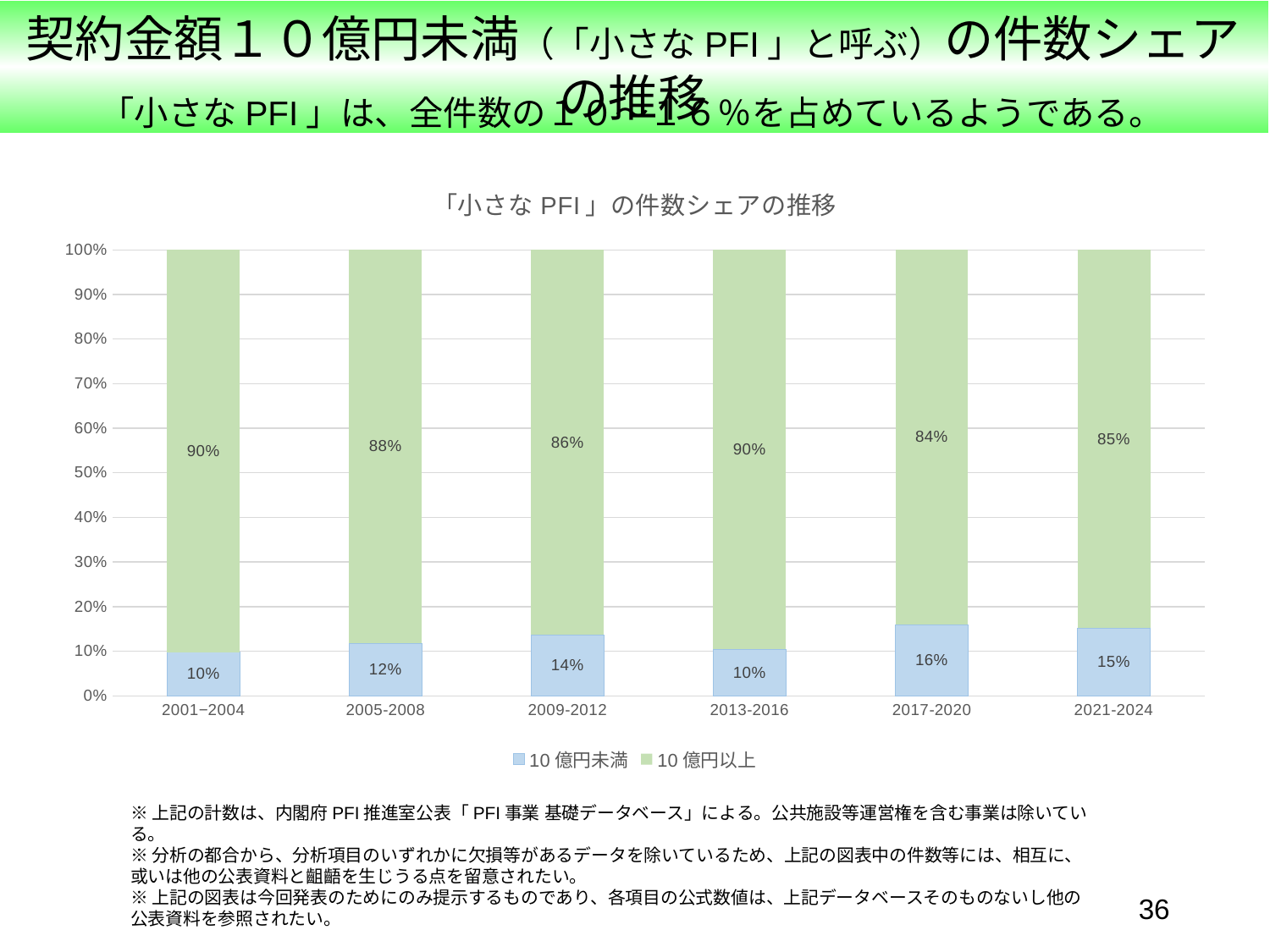

契約金額１０億円未満（「小さなPFI」と呼ぶ）の件数シェアの推移
# 「小さなPFI」は、全件数の１０〜１６％を占めているようである。

### Chart: 「小さなPFI」の件数シェアの推移

| Category | 10億円未満 | 10億円以上 |
|---|---|---|
| 2001−2004 | 0.0975609756097561 | 0.9024390243902439 |
| 2005-2008 | 0.11764705882352941 | 0.8823529411764706 |
| 2009-2012 | 0.13636363636363635 | 0.8636363636363636 |
| 2013-2016 | 0.10483870967741936 | 0.8951612903225806 |
| 2017-2020 | 0.1596244131455399 | 0.8403755868544601 |
| 2021-2024 | 0.15217391304347827 | 0.8478260869565217 |
※上記の計数は、内閣府PFI推進室公表「PFI事業 基礎データベース」による。公共施設等運営権を含む事業は除いている。
※分析の都合から、分析項目のいずれかに欠損等があるデータを除いているため、上記の図表中の件数等には、相互に、或いは他の公表資料と齟齬を生じうる点を留意されたい。
※上記の図表は今回発表のためにのみ提示するものであり、各項目の公式数値は、上記データベースそのものないし他の公表資料を参照されたい。
36